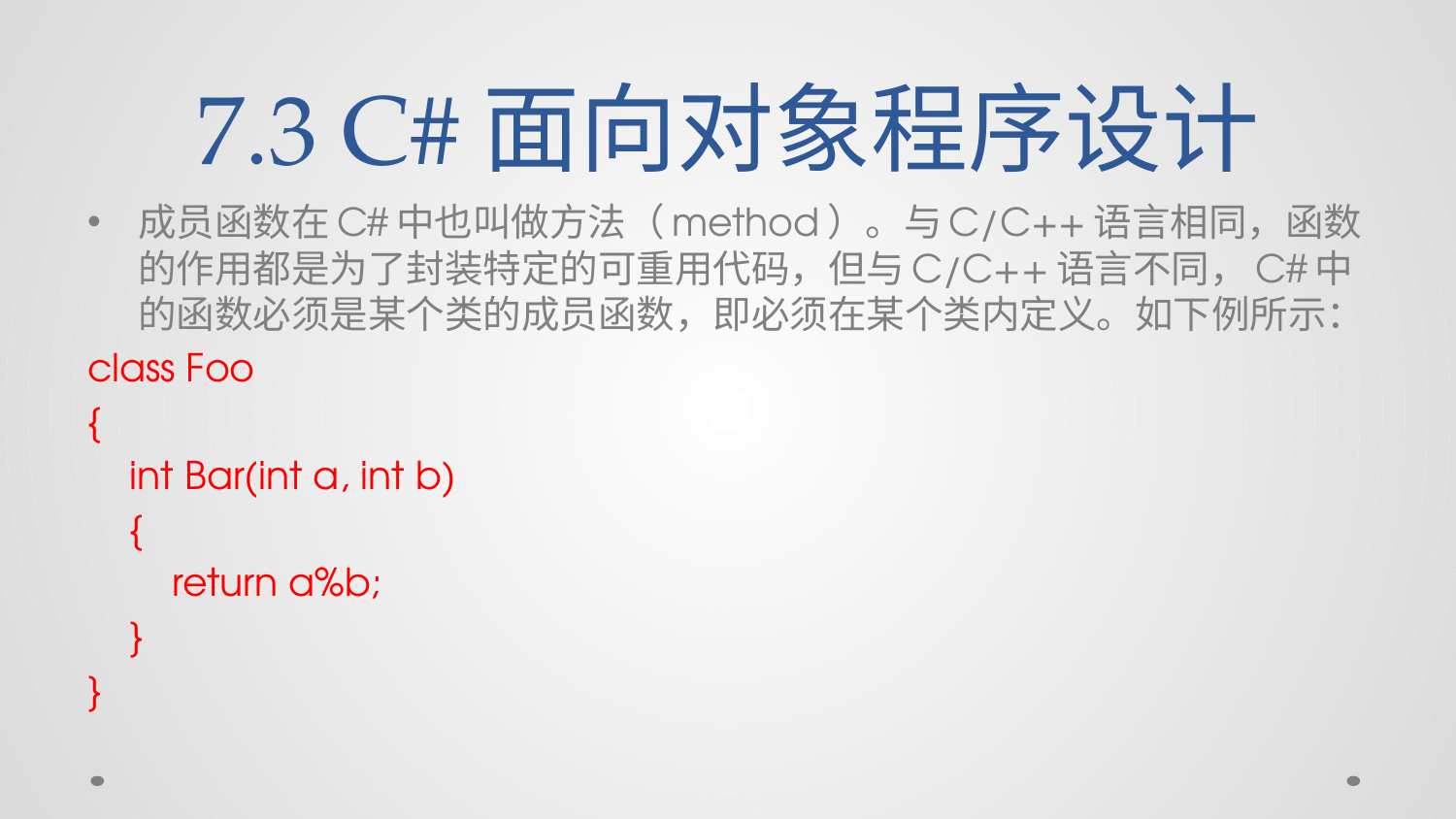

# 7.3 C#面向对象程序设计
成员函数在C#中也叫做方法（method）。与C/C++语言相同，函数的作用都是为了封装特定的可重用代码，但与C/C++语言不同，C#中的函数必须是某个类的成员函数，即必须在某个类内定义。如下例所示：
class Foo
{
    int Bar(int a, int b)
    {
        return a%b;
    }
}